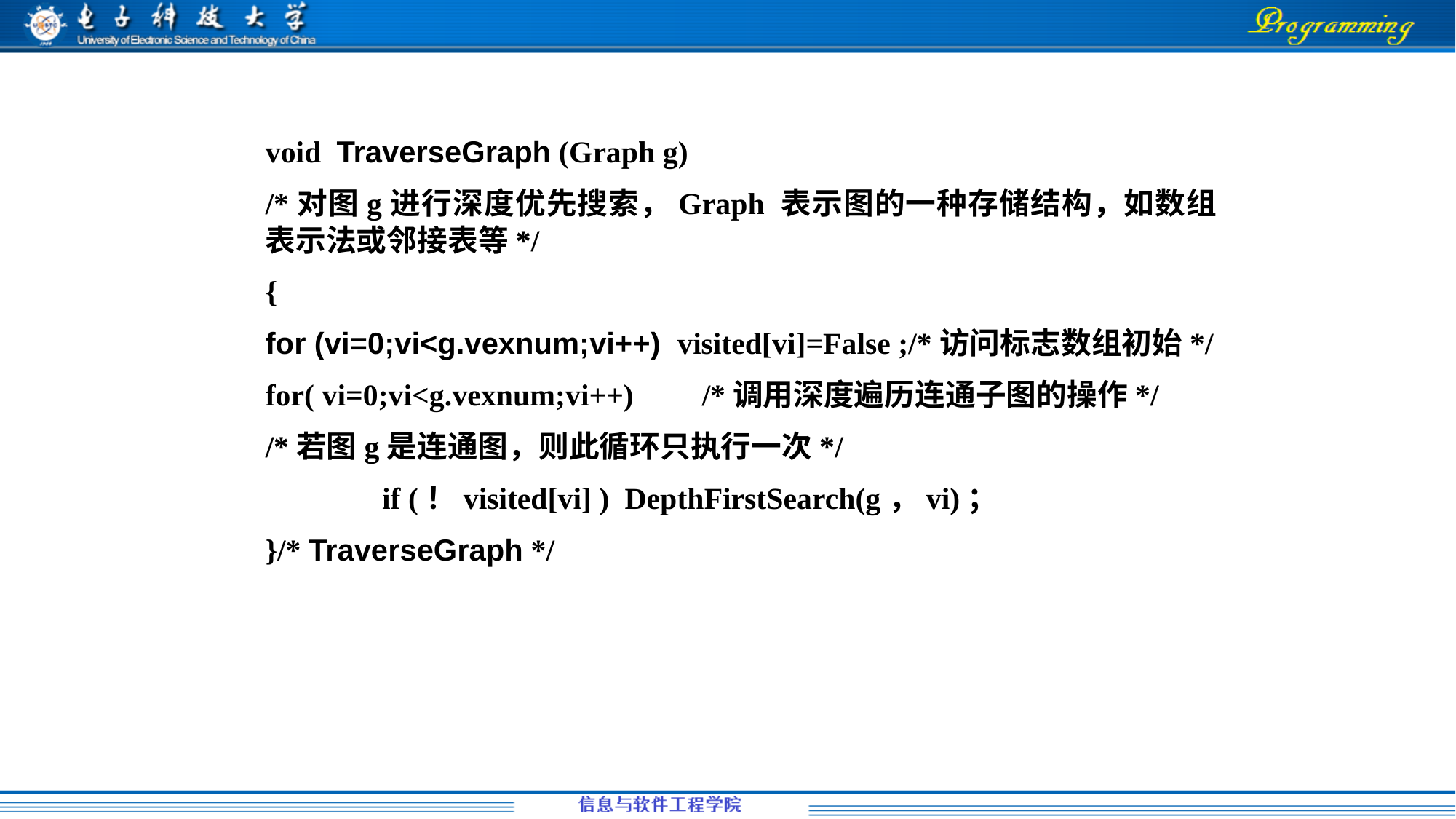

void  TraverseGraph (Graph g)
/*对图g进行深度优先搜索，Graph 表示图的一种存储结构，如数组表示法或邻接表等*/
{
for (vi=0;vi<g.vexnum;vi++)  visited[vi]=False ;/*访问标志数组初始*/
for( vi=0;vi<g.vexnum;vi++)	/*调用深度遍历连通子图的操作*/
/*若图g是连通图，则此循环只执行一次*/
	 if (！visited[vi] )  DepthFirstSearch(g，vi)；
}/* TraverseGraph */